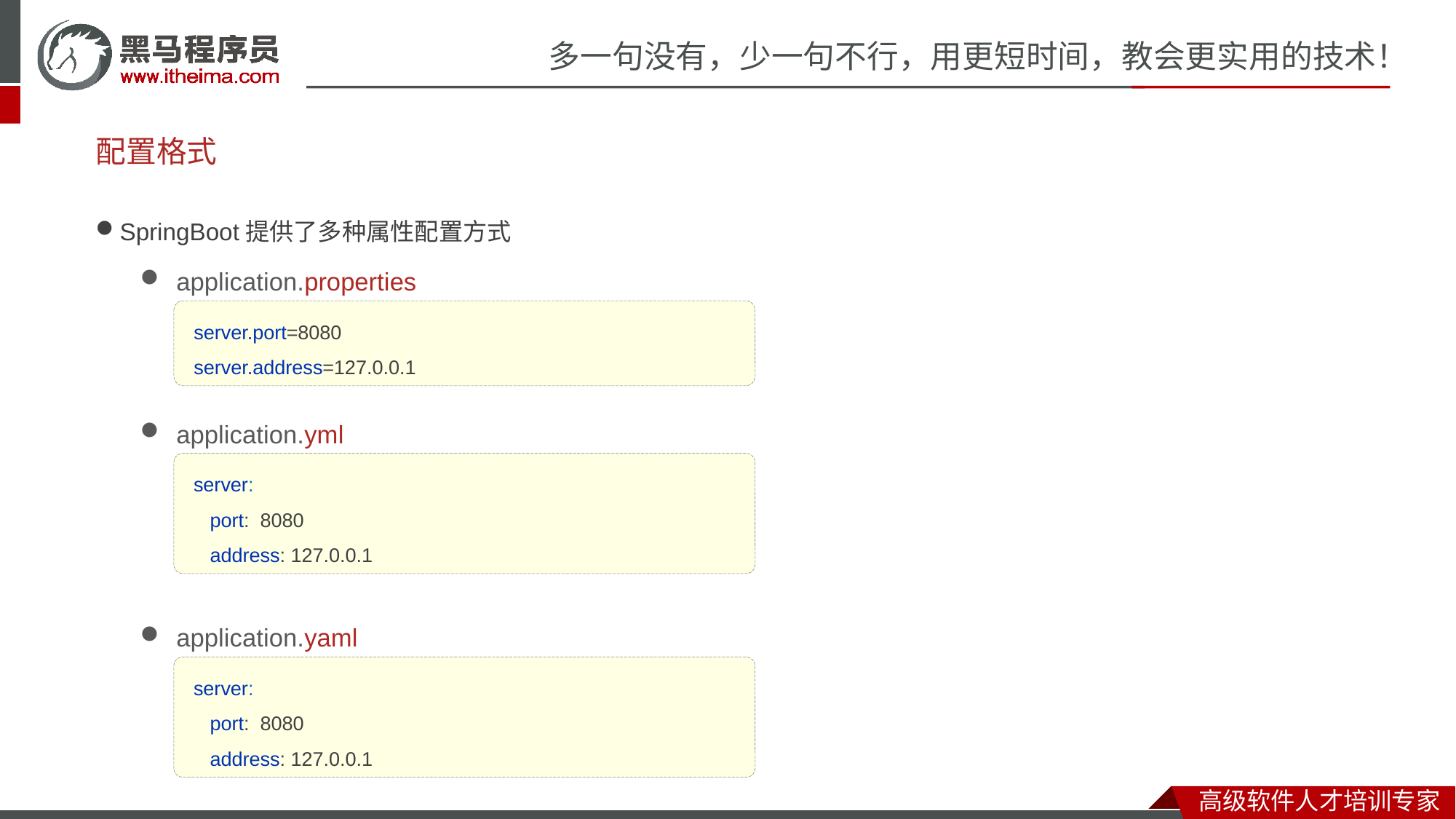

# 配置格式
SpringBoot提供了多种属性配置方式
application.properties

application.yml

application.yaml
server.port=8080
server.address=127.0.0.1
server:
   port:  8080
   address: 127.0.0.1
server:
   port:  8080
   address: 127.0.0.1